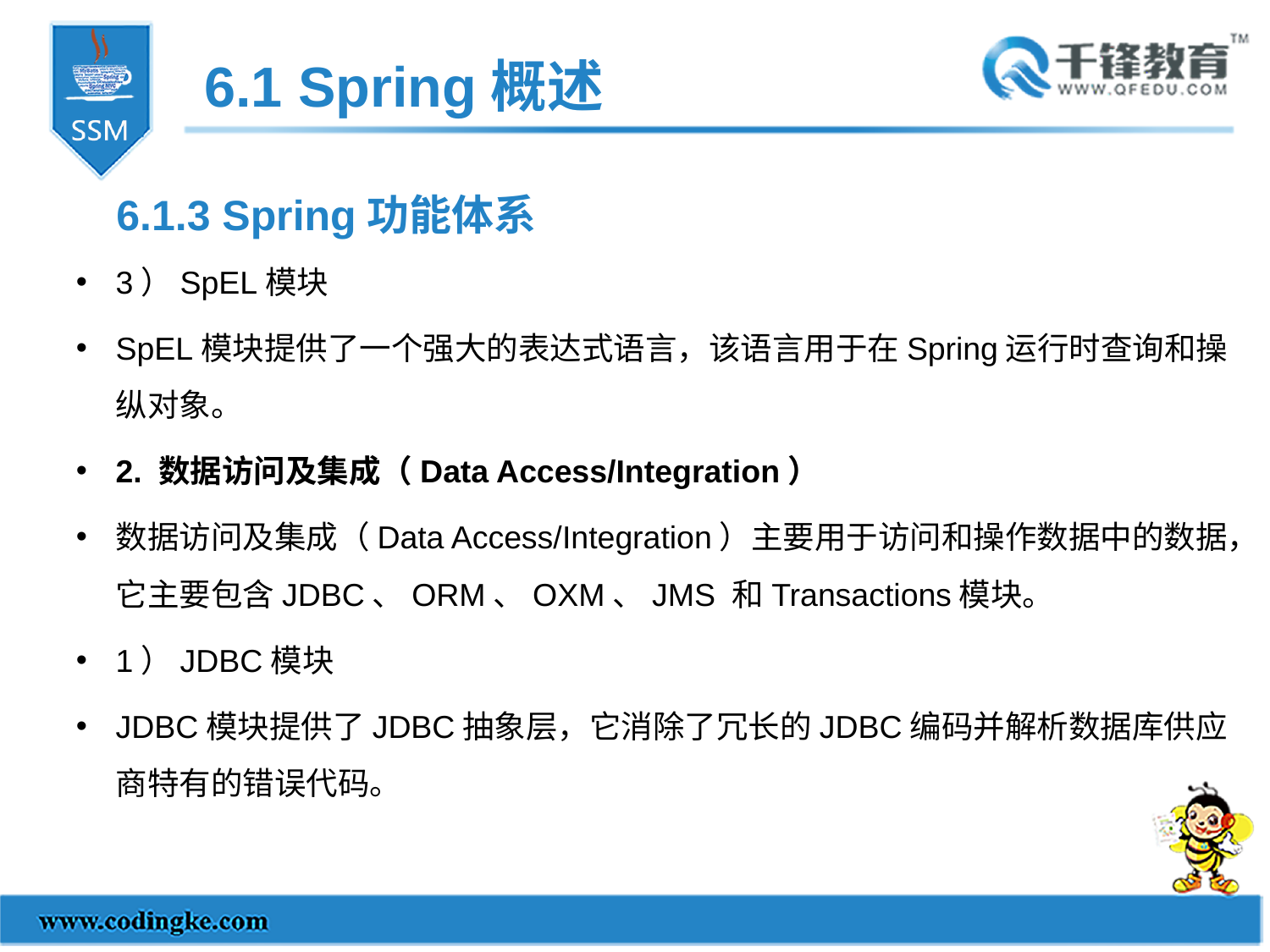

6.1 Spring概述
6.1.3 Spring功能体系
3）SpEL模块
SpEL模块提供了一个强大的表达式语言，该语言用于在Spring运行时查询和操纵对象。
2. 数据访问及集成（Data Access/Integration）
数据访问及集成（Data Access/Integration）主要用于访问和操作数据中的数据，它主要包含JDBC、ORM、OXM、JMS 和Transactions模块。
1）JDBC模块
JDBC模块提供了JDBC抽象层，它消除了冗长的JDBC编码并解析数据库供应商特有的错误代码。